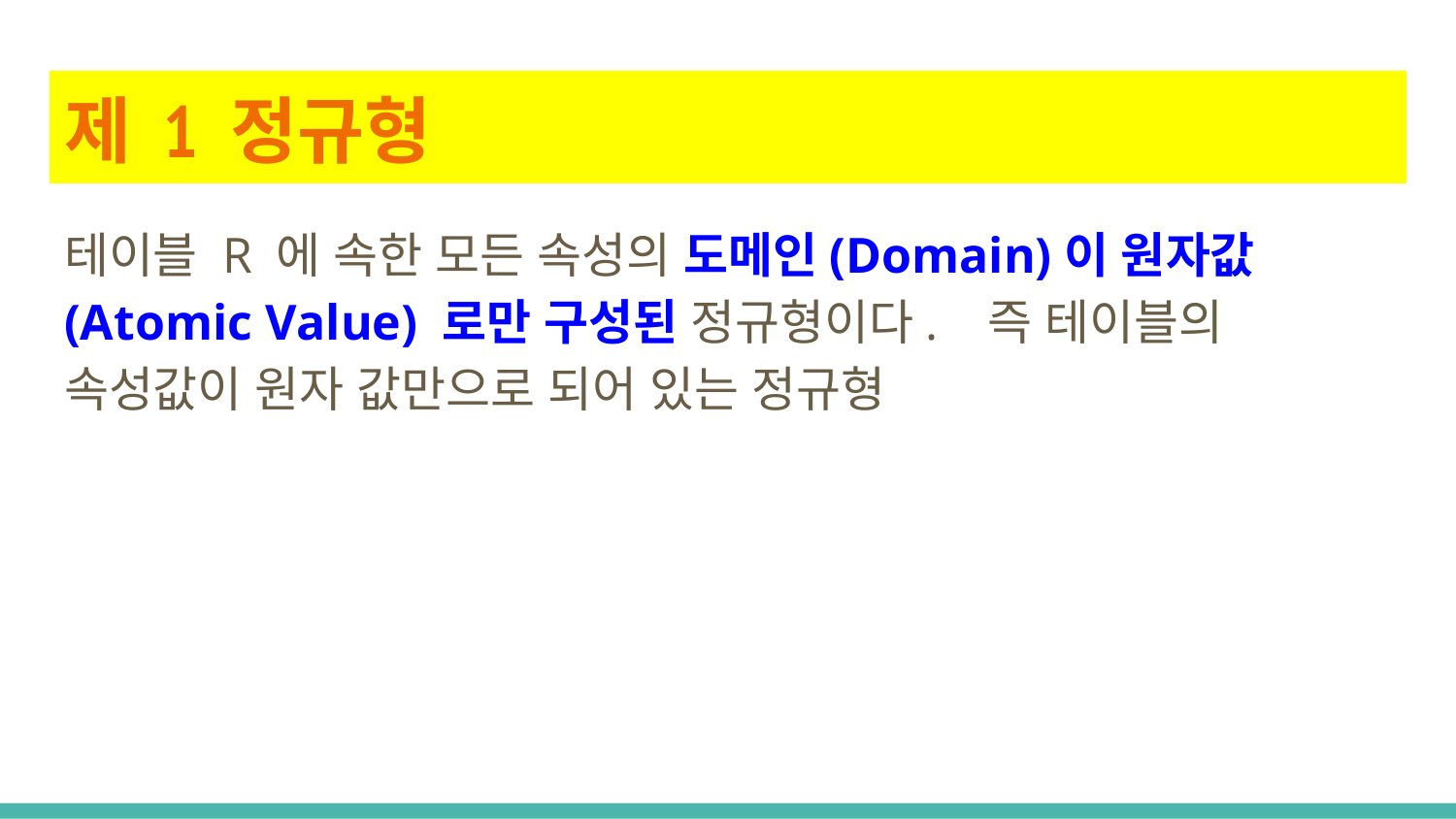

# 제 1 정규형
테이블 R 에 속한 모든 속성의 도메인(Domain)이 원자값(Atomic Value) 로만 구성된 정규형이다.   즉 테이블의 속성값이 원자 값만으로 되어 있는 정규형